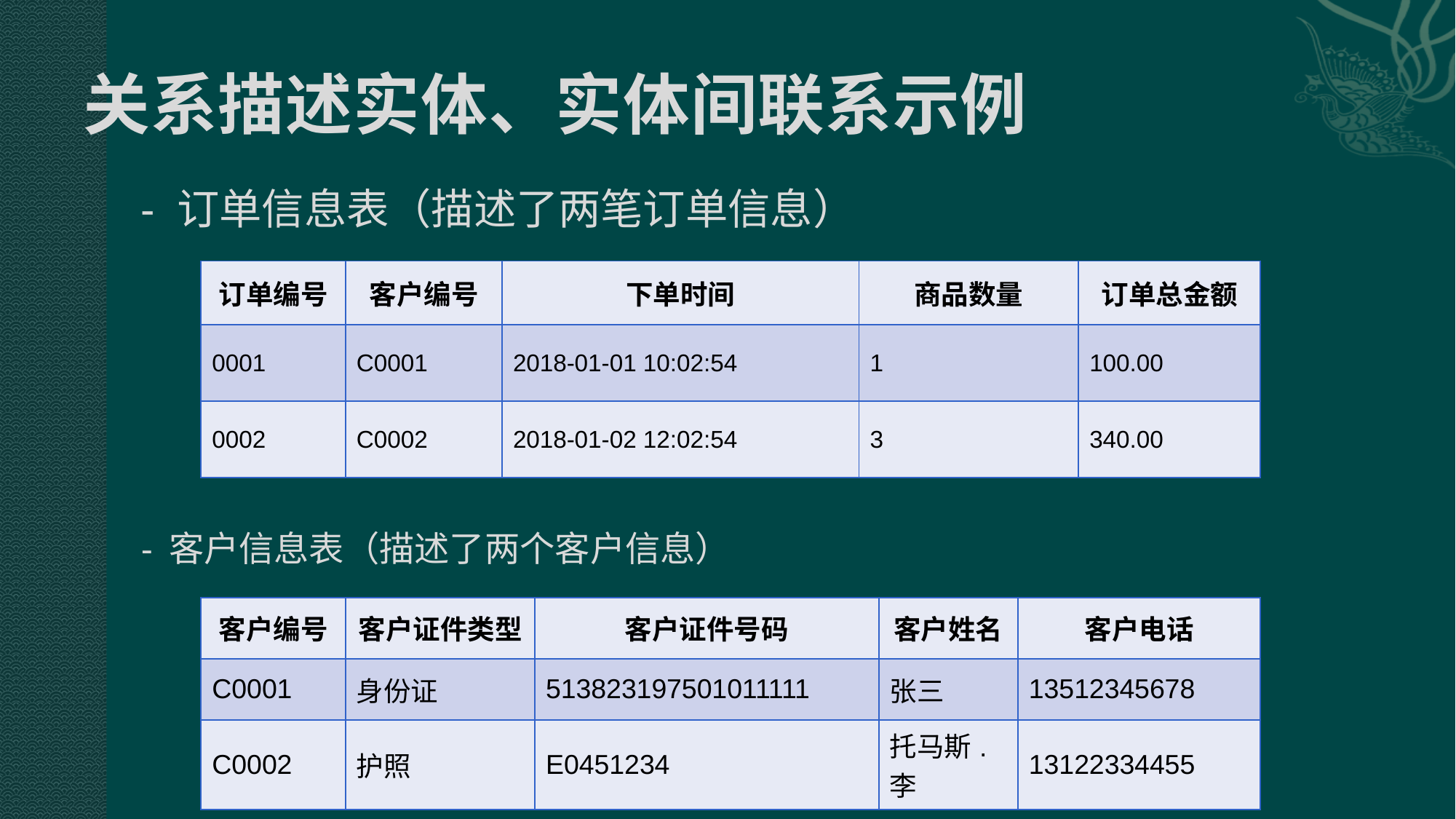

# 关系描述实体、实体间联系示例
- 订单信息表（描述了两笔订单信息）
| 订单编号 | 客户编号 | 下单时间 | 商品数量 | 订单总金额 |
| --- | --- | --- | --- | --- |
| 0001 | C0001 | 2018-01-01 10:02:54 | 1 | 100.00 |
| 0002 | C0002 | 2018-01-02 12:02:54 | 3 | 340.00 |
- 客户信息表（描述了两个客户信息）
| 客户编号 | 客户证件类型 | 客户证件号码 | 客户姓名 | 客户电话 |
| --- | --- | --- | --- | --- |
| C0001 | 身份证 | 513823197501011111 | 张三 | 13512345678 |
| C0002 | 护照 | E0451234 | 托马斯.李 | 13122334455 |